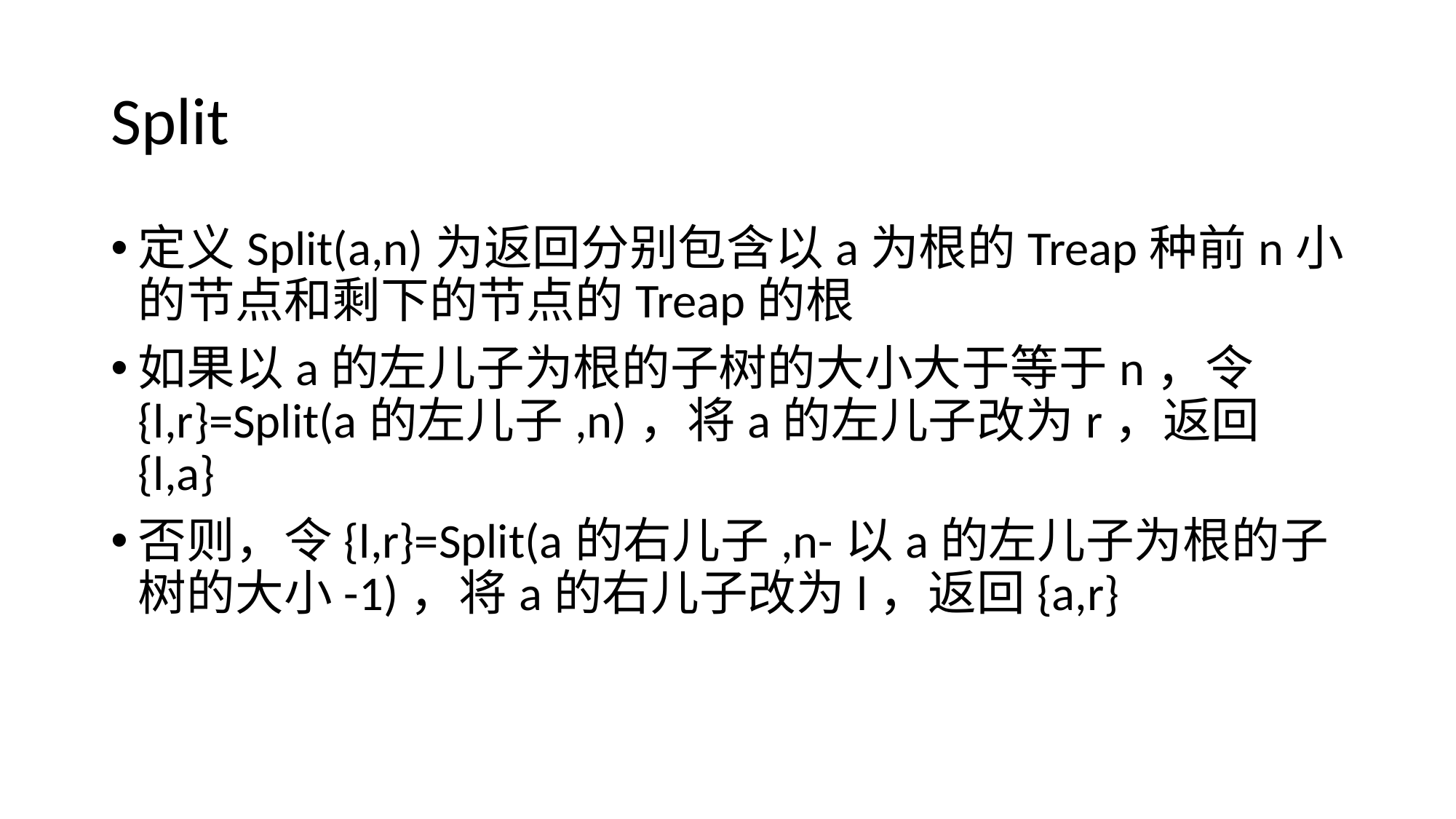

# Split
定义Split(a,n)为返回分别包含以a为根的Treap种前n小的节点和剩下的节点的Treap的根
如果以a的左儿子为根的子树的大小大于等于n，令{l,r}=Split(a的左儿子,n)，将a的左儿子改为r，返回{l,a}
否则，令{l,r}=Split(a的右儿子,n-以a的左儿子为根的子树的大小-1)，将a的右儿子改为l，返回{a,r}